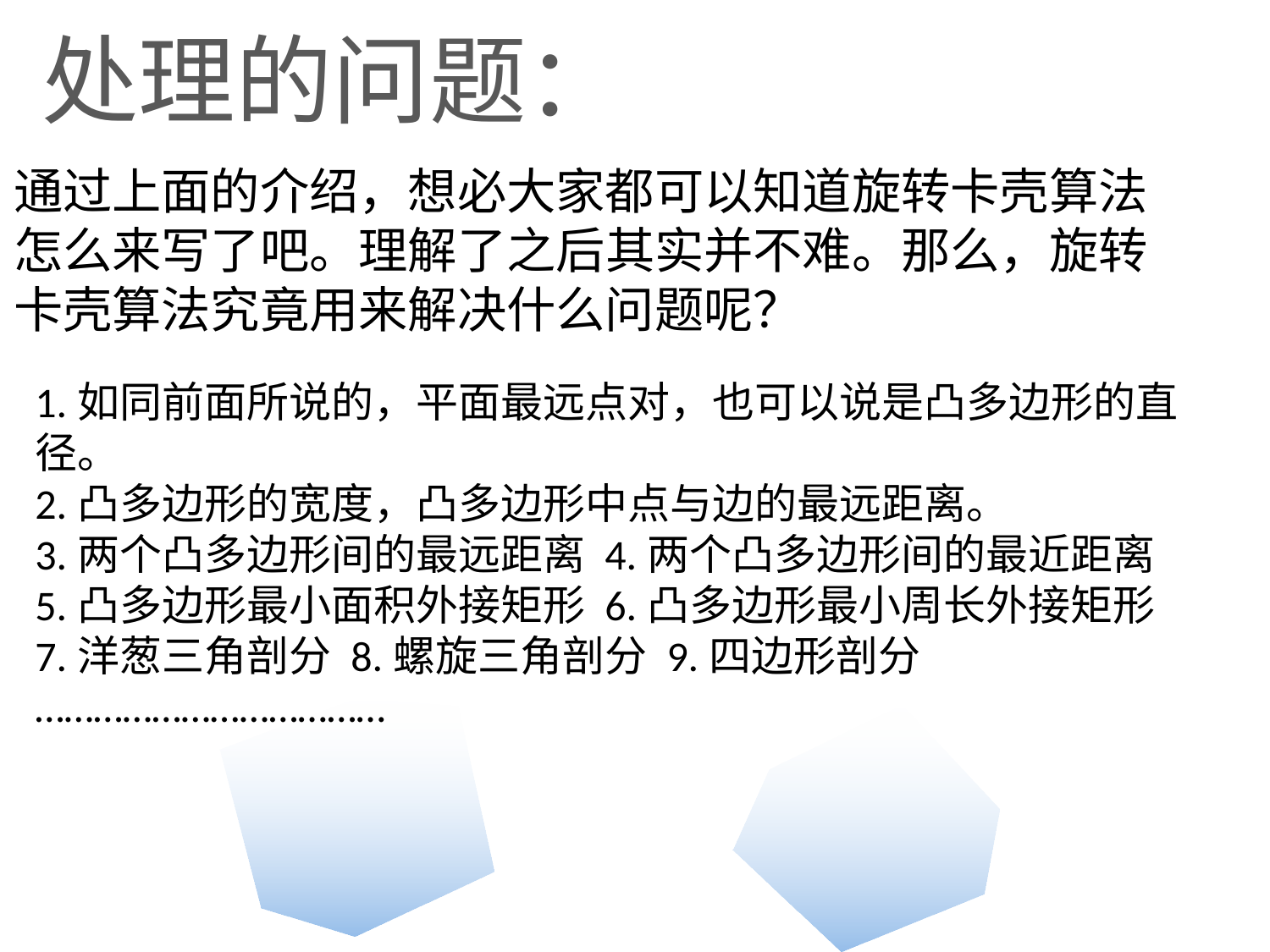

处理的问题：
通过上面的介绍，想必大家都可以知道旋转卡壳算法怎么来写了吧。理解了之后其实并不难。那么，旋转卡壳算法究竟用来解决什么问题呢？
1.如同前面所说的，平面最远点对，也可以说是凸多边形的直径。
2.凸多边形的宽度，凸多边形中点与边的最远距离。
3.两个凸多边形间的最远距离 4.两个凸多边形间的最近距离
5.凸多边形最小面积外接矩形 6.凸多边形最小周长外接矩形
7.洋葱三角剖分 8.螺旋三角剖分 9.四边形剖分
………………………………